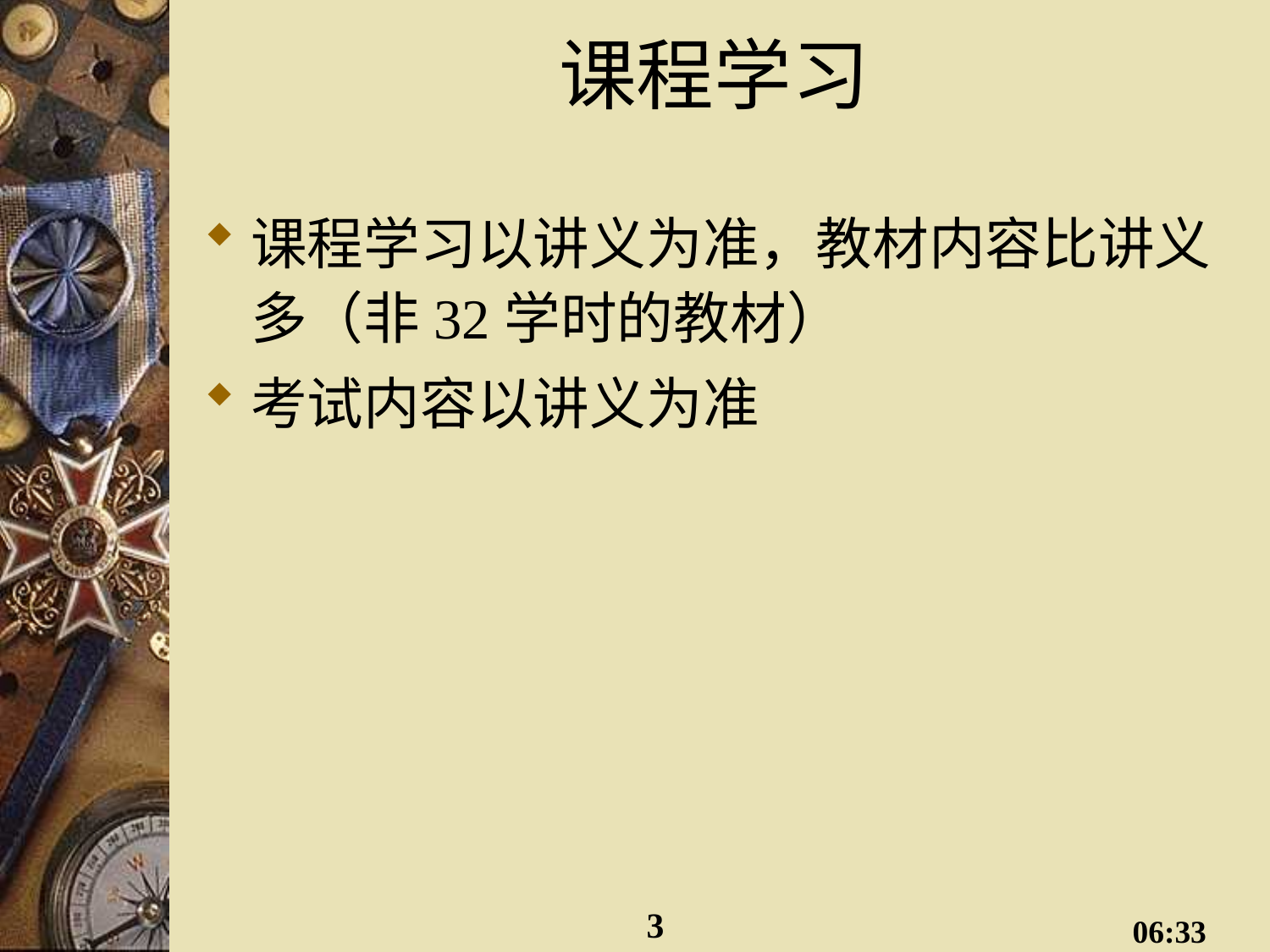

# 课程学习
课程学习以讲义为准，教材内容比讲义多（非32学时的教材）
考试内容以讲义为准